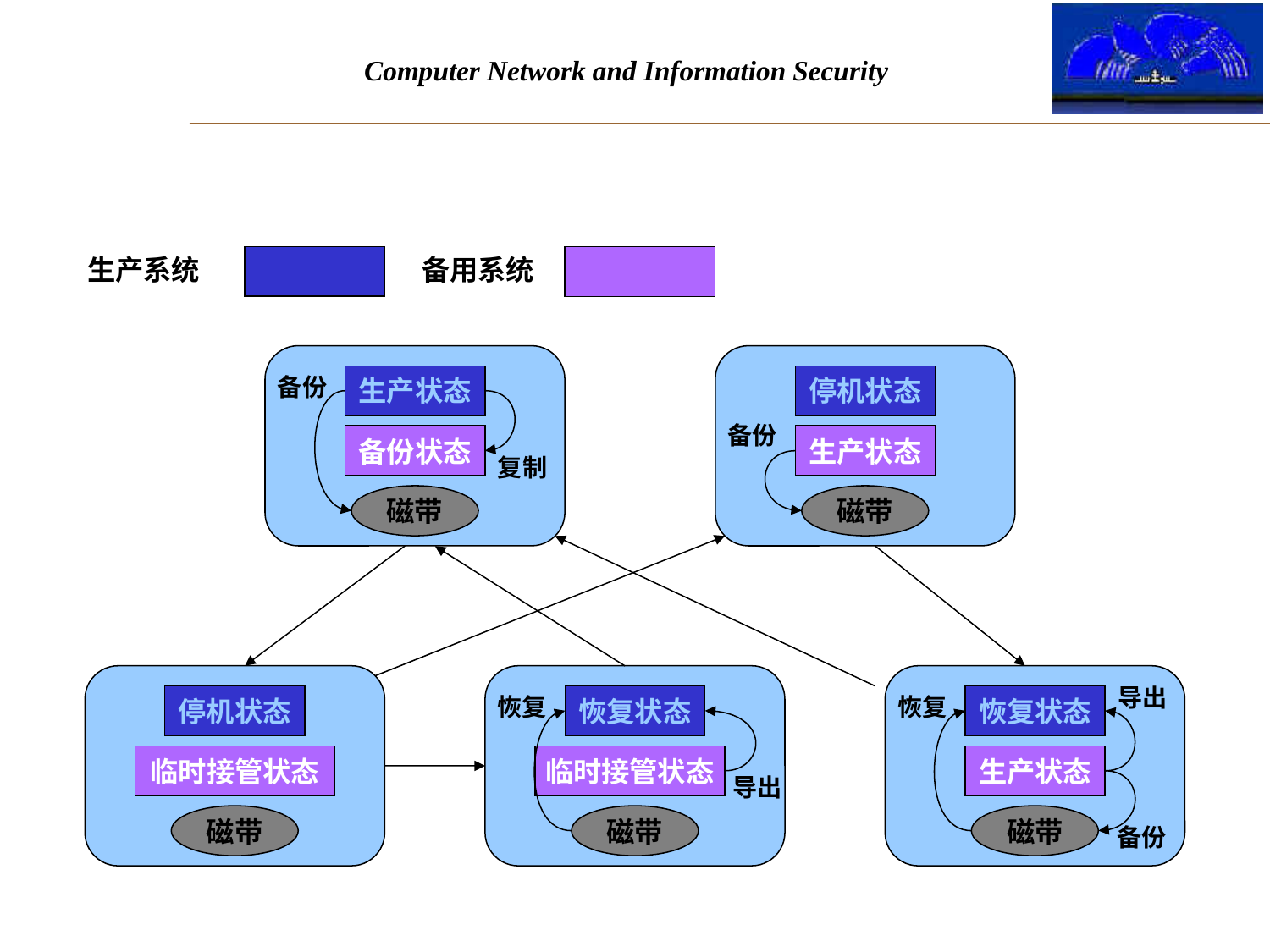

#
生产系统
备用系统

停机状态
备份
生产状态
磁带
备份
生产状态
备份状态
复制
磁带

恢复
恢复状态
临时接管状态
导出
磁带

导出
恢复
恢复状态
生产状态
磁带
备份
停机状态
临时接管状态

磁带